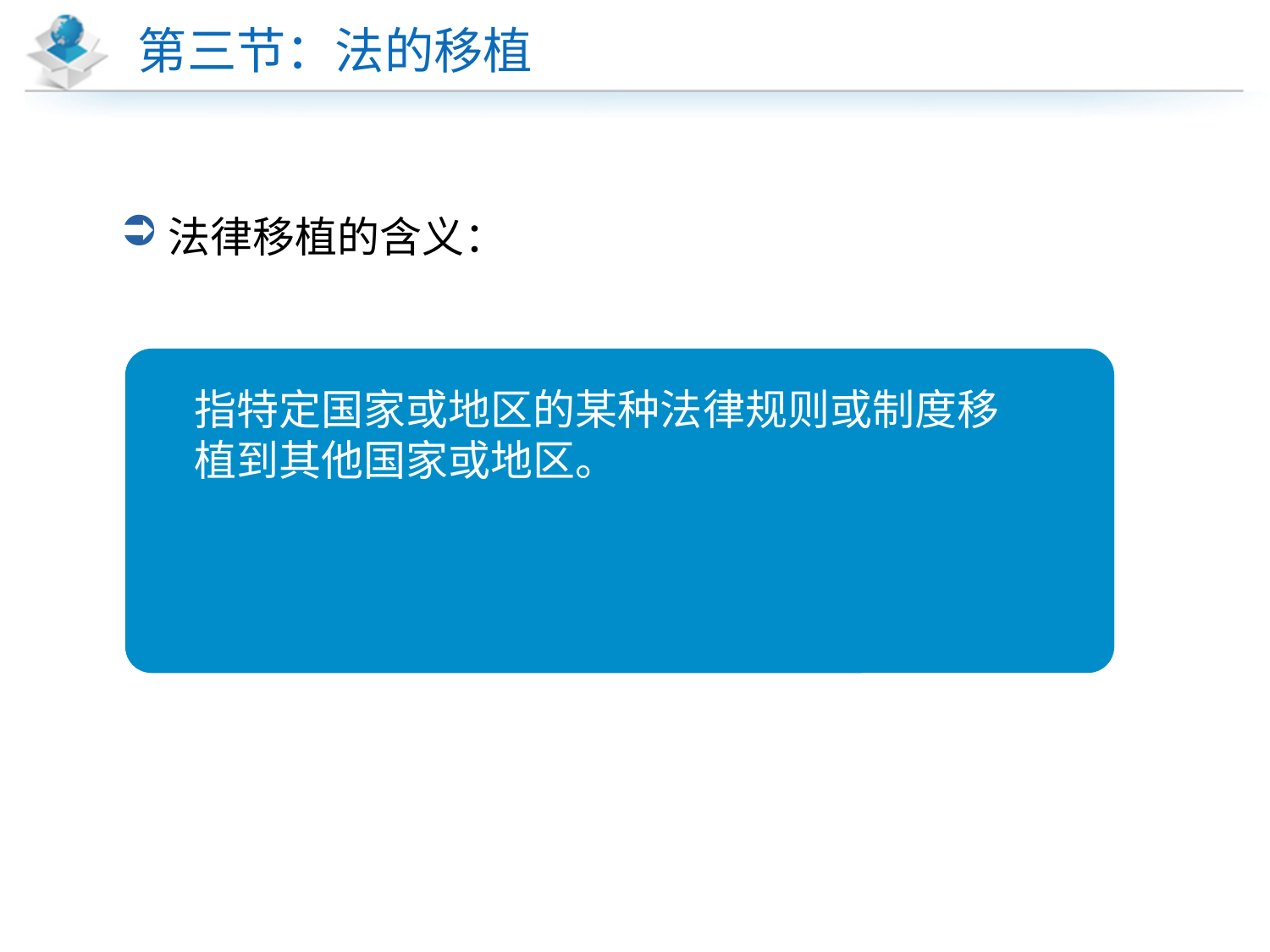

# 第三节：法的移植
法律移植的含义：

指特定国家或地区的某种法律规则或制度移植到其他国家或地区。